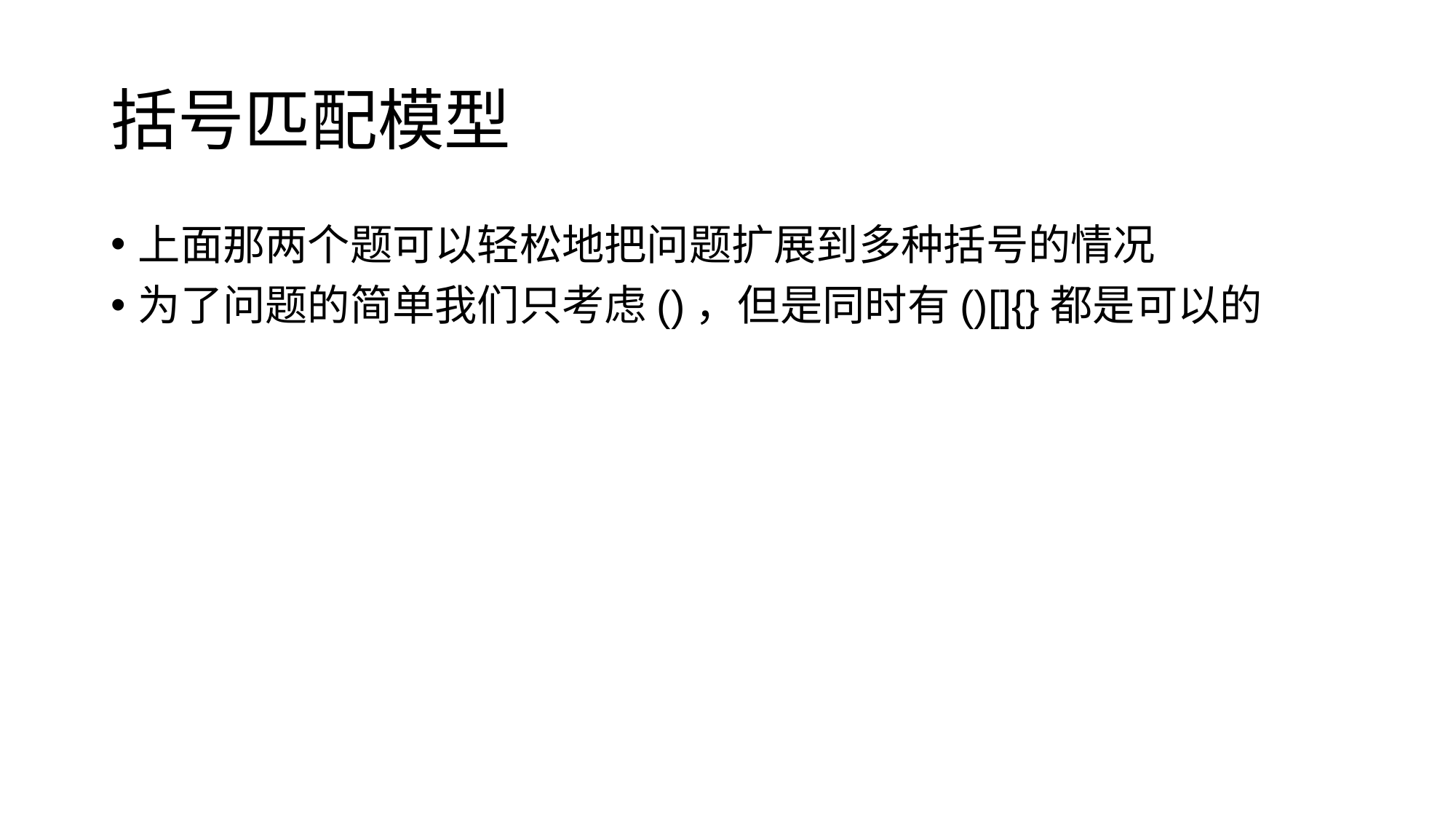

# 括号匹配模型
上面那两个题可以轻松地把问题扩展到多种括号的情况
为了问题的简单我们只考虑()，但是同时有()[]{}都是可以的